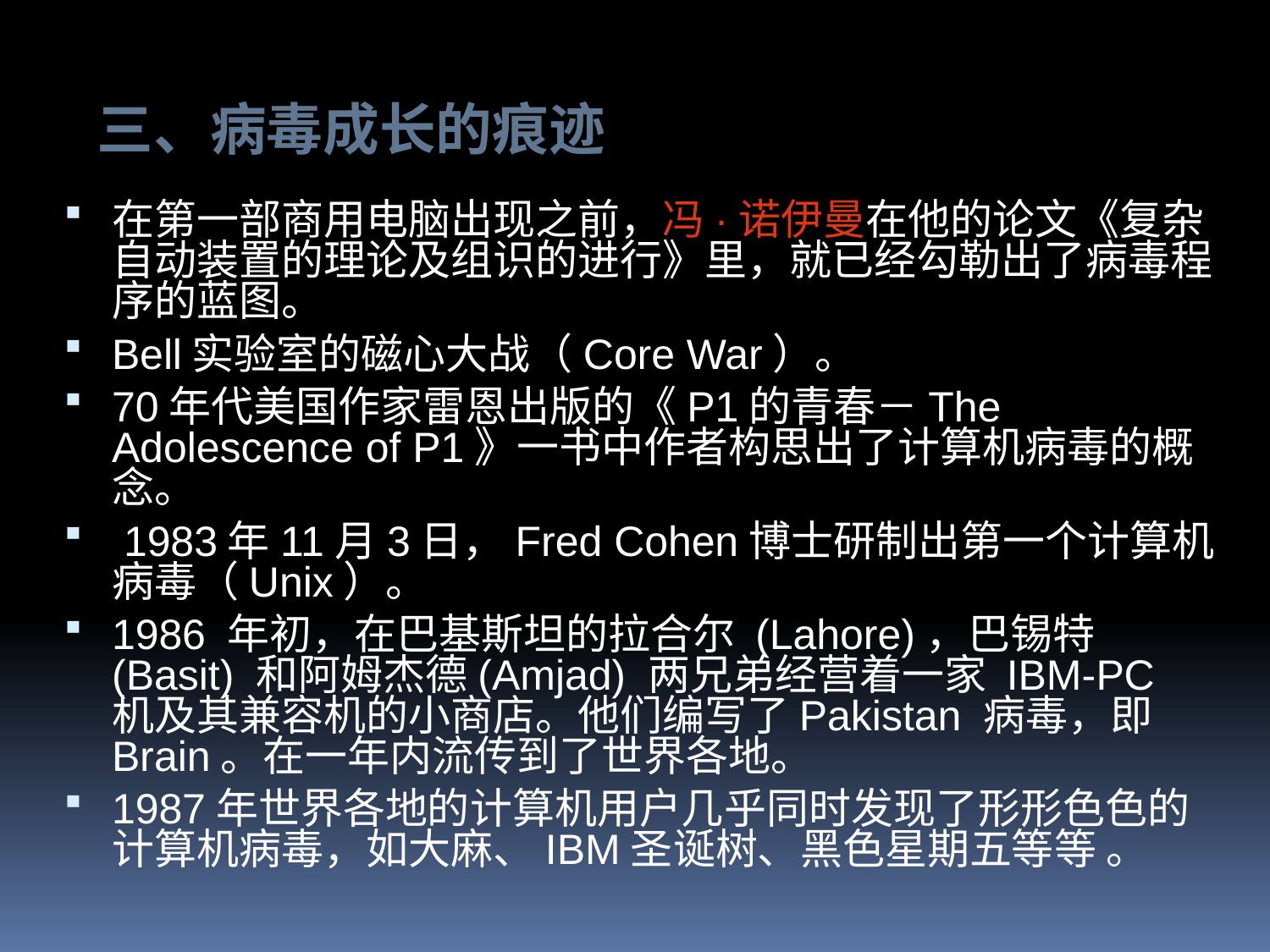

三、病毒成长的痕迹
在第一部商用电脑出现之前，冯·诺伊曼在他的论文《复杂自动装置的理论及组识的进行》里，就已经勾勒出了病毒程序的蓝图。
Bell实验室的磁心大战（Core War）。
70年代美国作家雷恩出版的《P1的青春－The Adolescence of P1》一书中作者构思出了计算机病毒的概念。
 1983年11月3日，Fred Cohen博士研制出第一个计算机病毒（Unix）。
1986 年初，在巴基斯坦的拉合尔 (Lahore)，巴锡特 (Basit) 和阿姆杰德(Amjad) 两兄弟经营着一家 IBM-PC 机及其兼容机的小商店。他们编写了Pakistan 病毒，即Brain。在一年内流传到了世界各地。
1987年世界各地的计算机用户几乎同时发现了形形色色的计算机病毒，如大麻、IBM圣诞树、黑色星期五等等 。